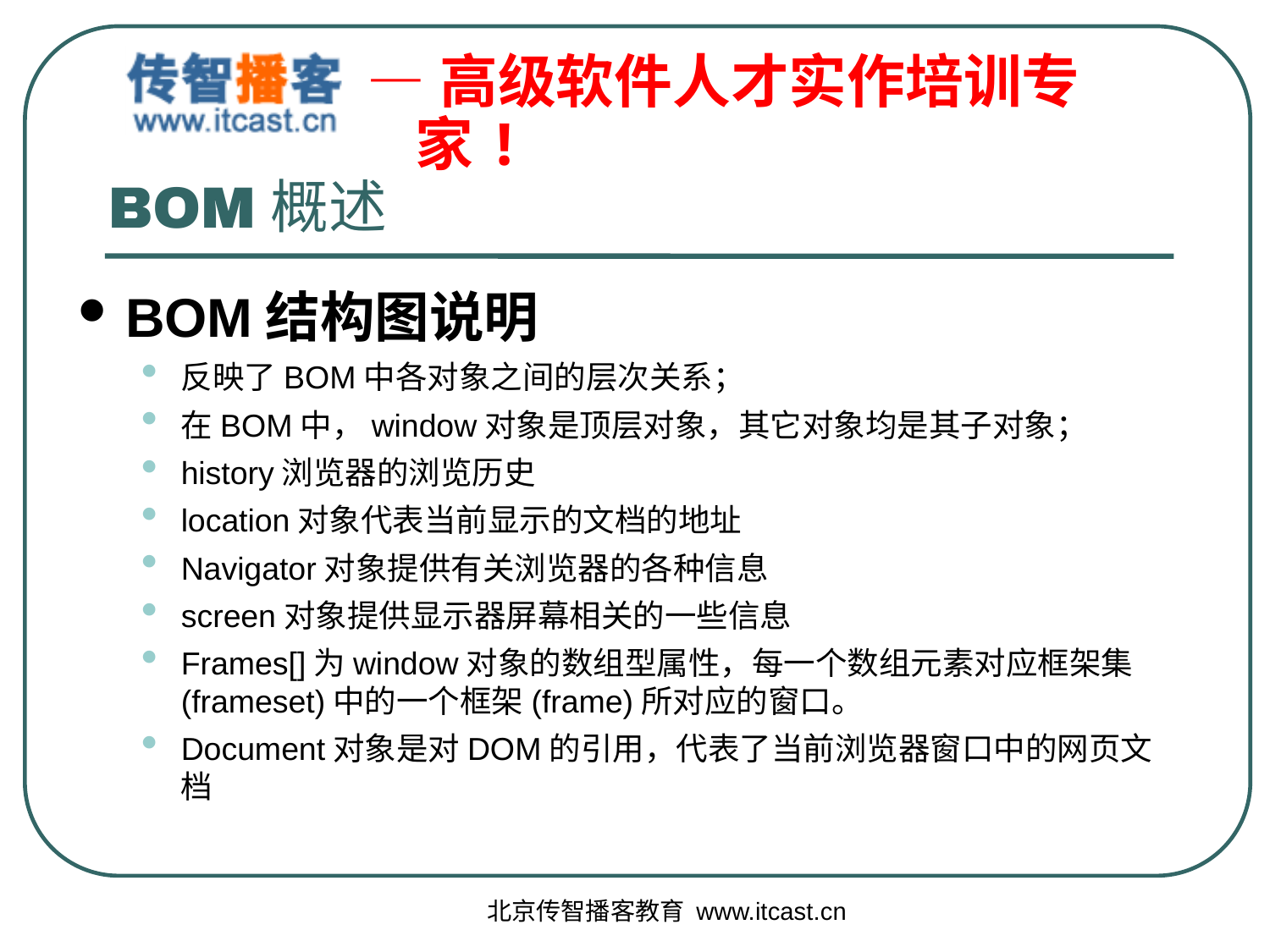

BOM概述
BOM结构图说明
反映了BOM中各对象之间的层次关系；
在BOM中，window对象是顶层对象，其它对象均是其子对象；
history浏览器的浏览历史
location对象代表当前显示的文档的地址
Navigator对象提供有关浏览器的各种信息
screen对象提供显示器屏幕相关的一些信息
Frames[]为window对象的数组型属性，每一个数组元素对应框架集(frameset)中的一个框架(frame)所对应的窗口。
Document对象是对DOM的引用，代表了当前浏览器窗口中的网页文档